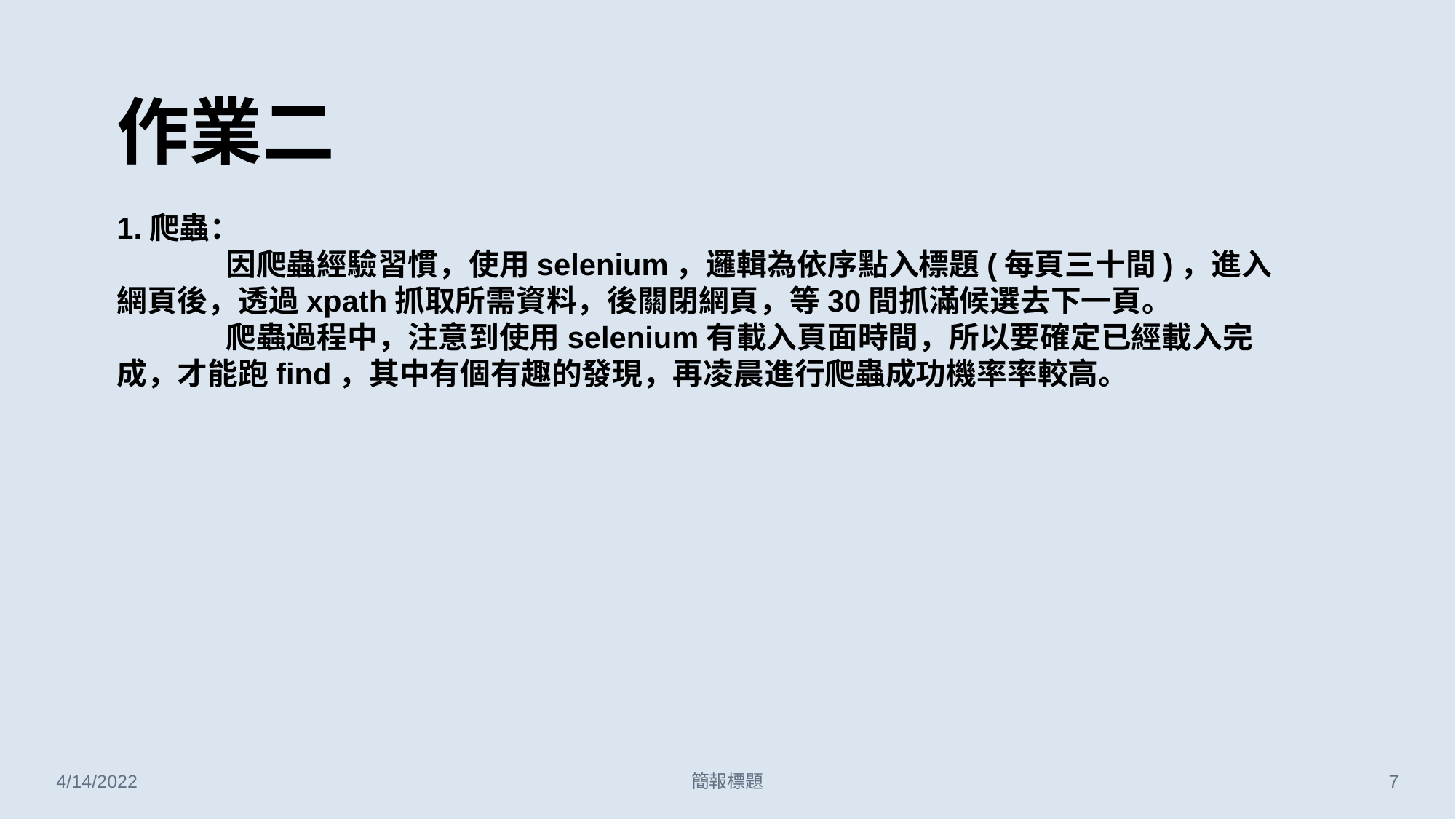

作業二
1.爬蟲：
	因爬蟲經驗習慣，使用selenium，邏輯為依序點入標題(每頁三十間)，進入網頁後，透過xpath抓取所需資料，後關閉網頁，等30間抓滿候選去下一頁。
	爬蟲過程中，注意到使用selenium有載入頁面時間，所以要確定已經載入完成，才能跑find，其中有個有趣的發現，再凌晨進行爬蟲成功機率率較高。

4/14/2022
簡報標題
7